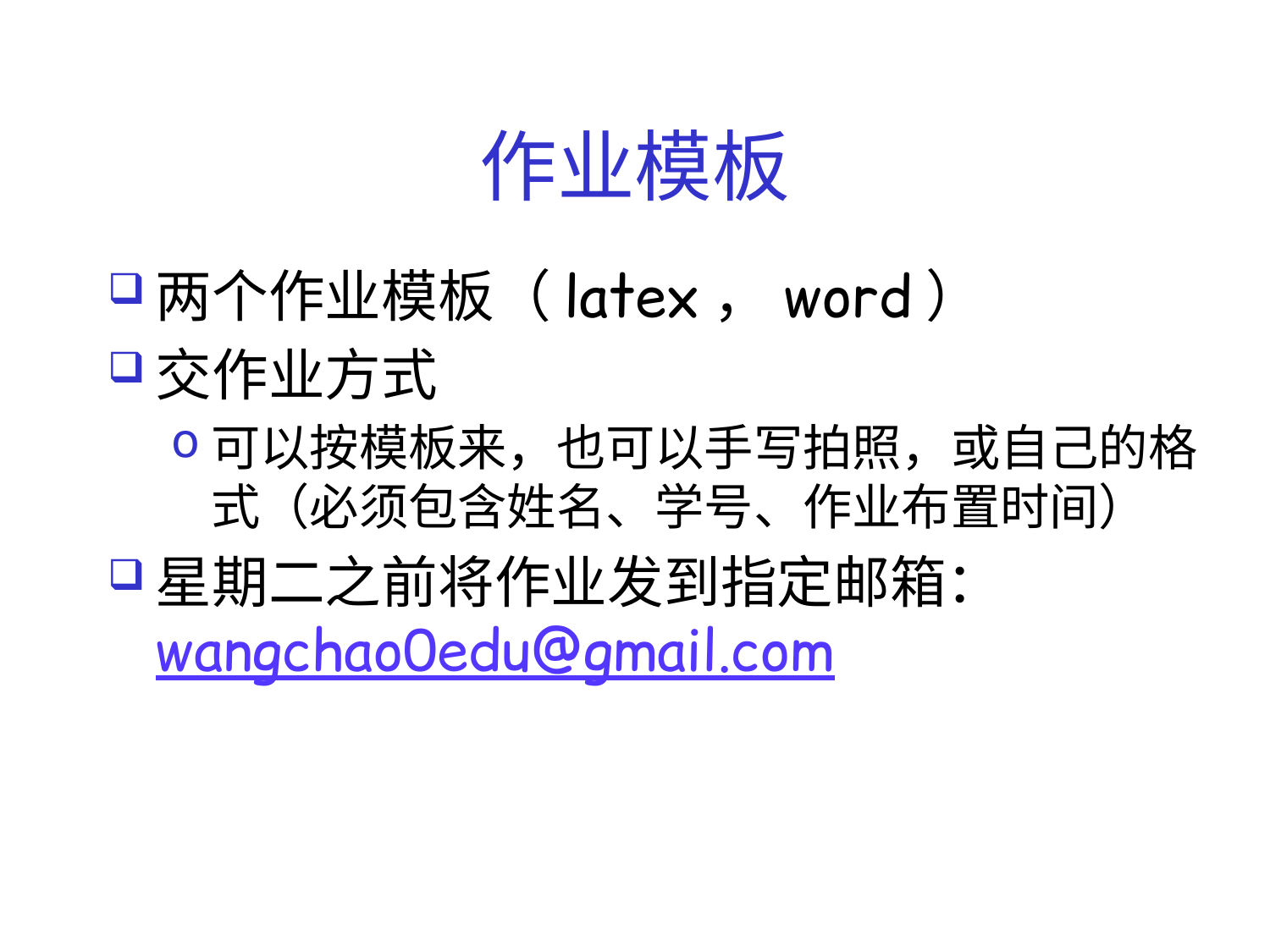

# 作业模板
两个作业模板（latex，word）
交作业方式
可以按模板来，也可以手写拍照，或自己的格式（必须包含姓名、学号、作业布置时间）
星期二之前将作业发到指定邮箱：wangchao0edu@gmail.com